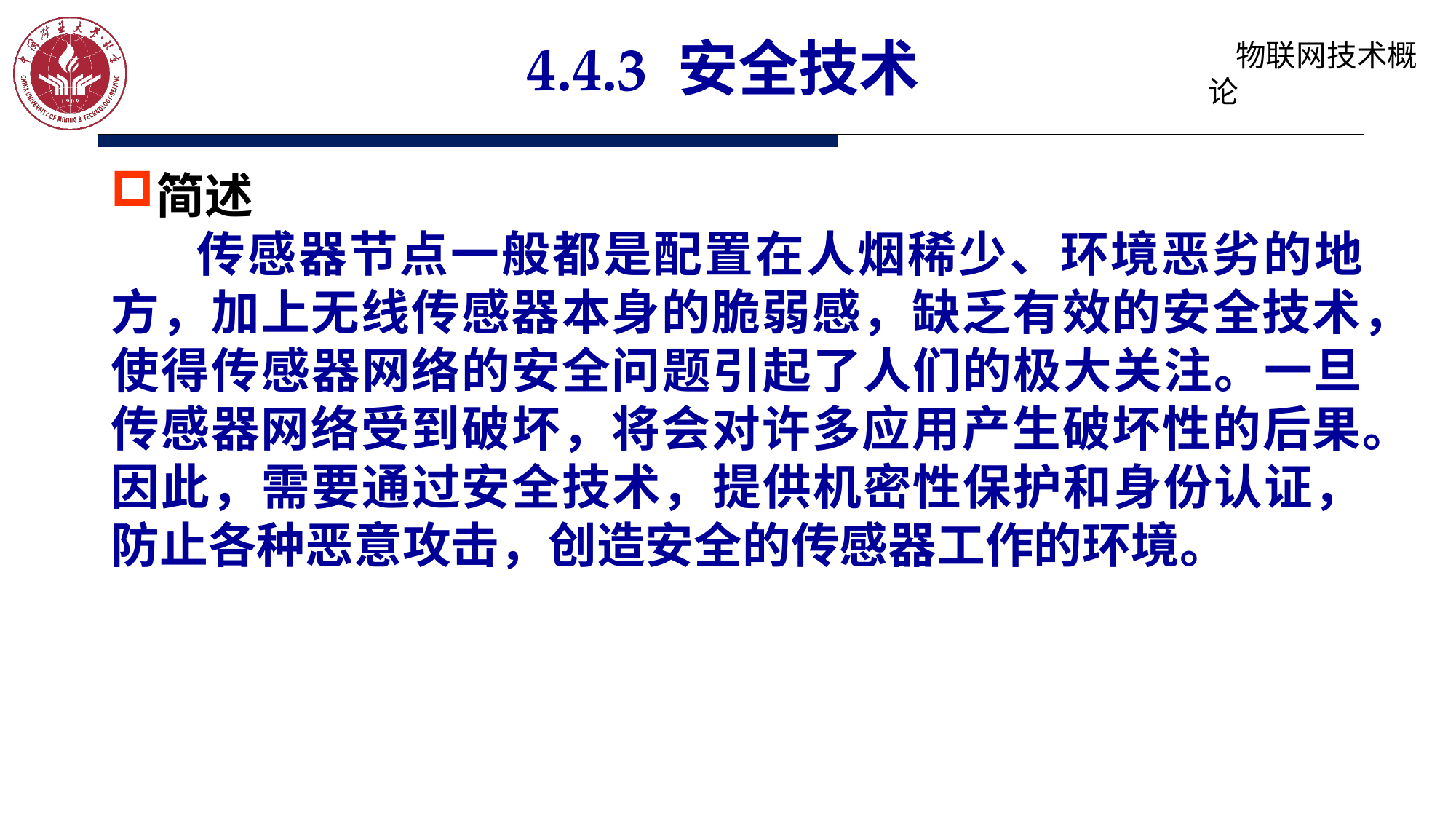

# 4.4.3 安全技术
简述
传感器节点一般都是配置在人烟稀少、环境恶劣的地方，加上无线传感器本身的脆弱感，缺乏有效的安全技术，使得传感器网络的安全问题引起了人们的极大关注。一旦传感器网络受到破坏，将会对许多应用产生破坏性的后果。因此，需要通过安全技术，提供机密性保护和身份认证，防止各种恶意攻击，创造安全的传感器工作的环境。